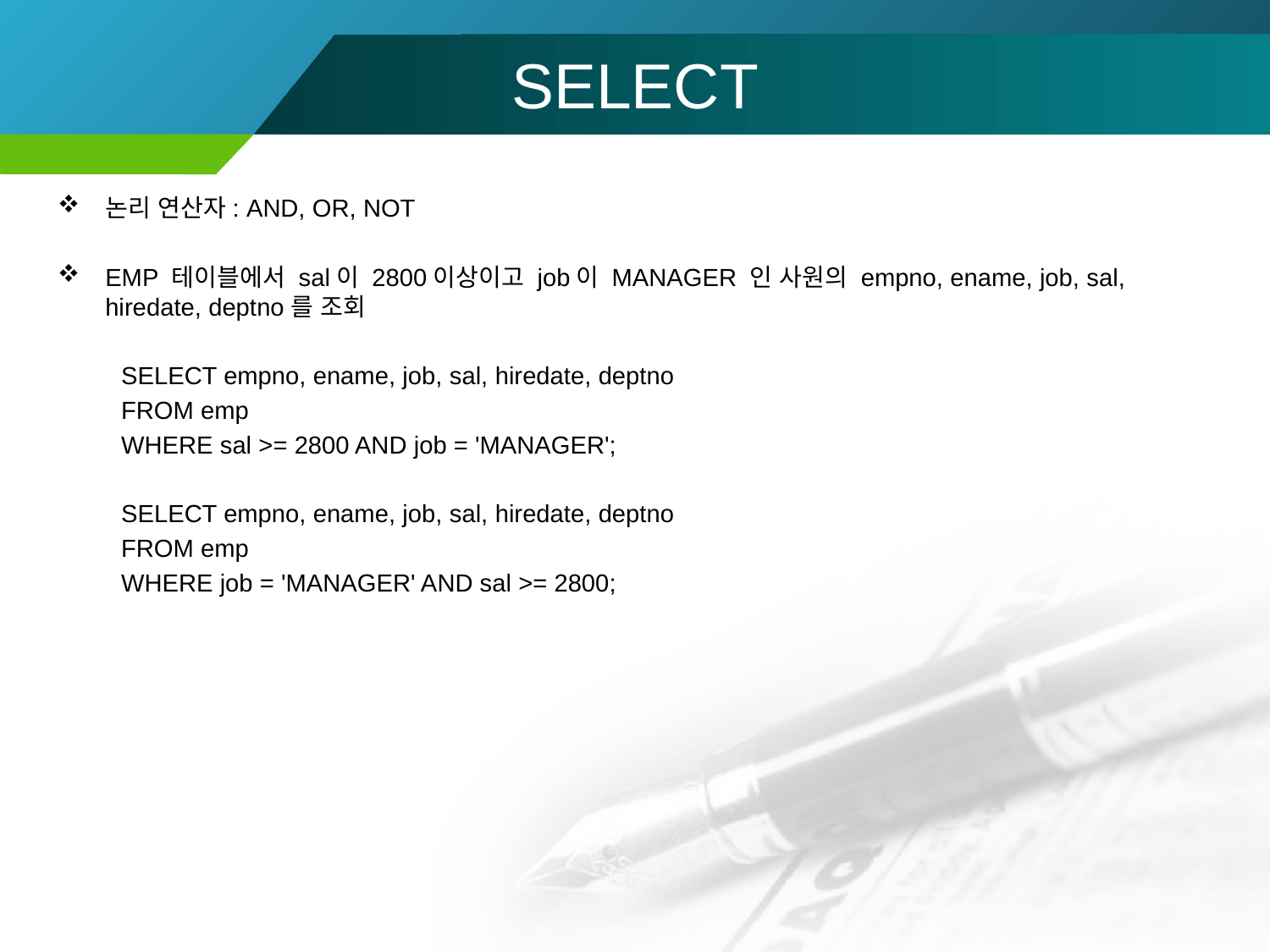

SELECT
논리 연산자: AND, OR, NOT

EMP 테이블에서 sal이 2800이상이고 job이 MANAGER 인 사원의 empno, ename, job, sal, hiredate, deptno를 조회

SELECT empno, ename, job, sal, hiredate, deptno
FROM emp
WHERE sal >= 2800 AND job = 'MANAGER';

SELECT empno, ename, job, sal, hiredate, deptno
FROM emp
WHERE job = 'MANAGER' AND sal >= 2800;